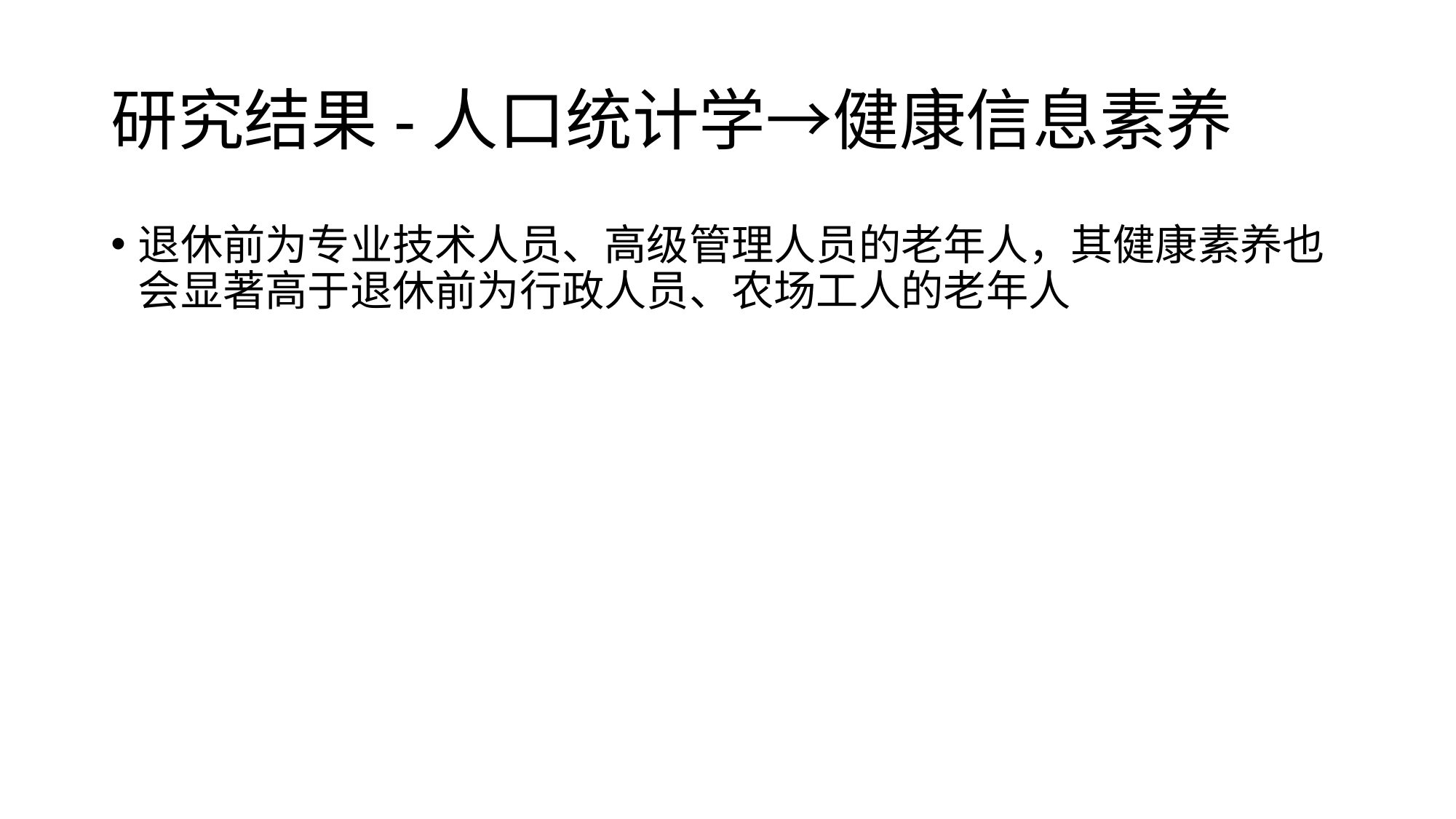

# 研究结果-人口统计学→健康信息素养
退休前为专业技术人员、高级管理人员的老年人，其健康素养也会显著高于退休前为行政人员、农场工人的老年人